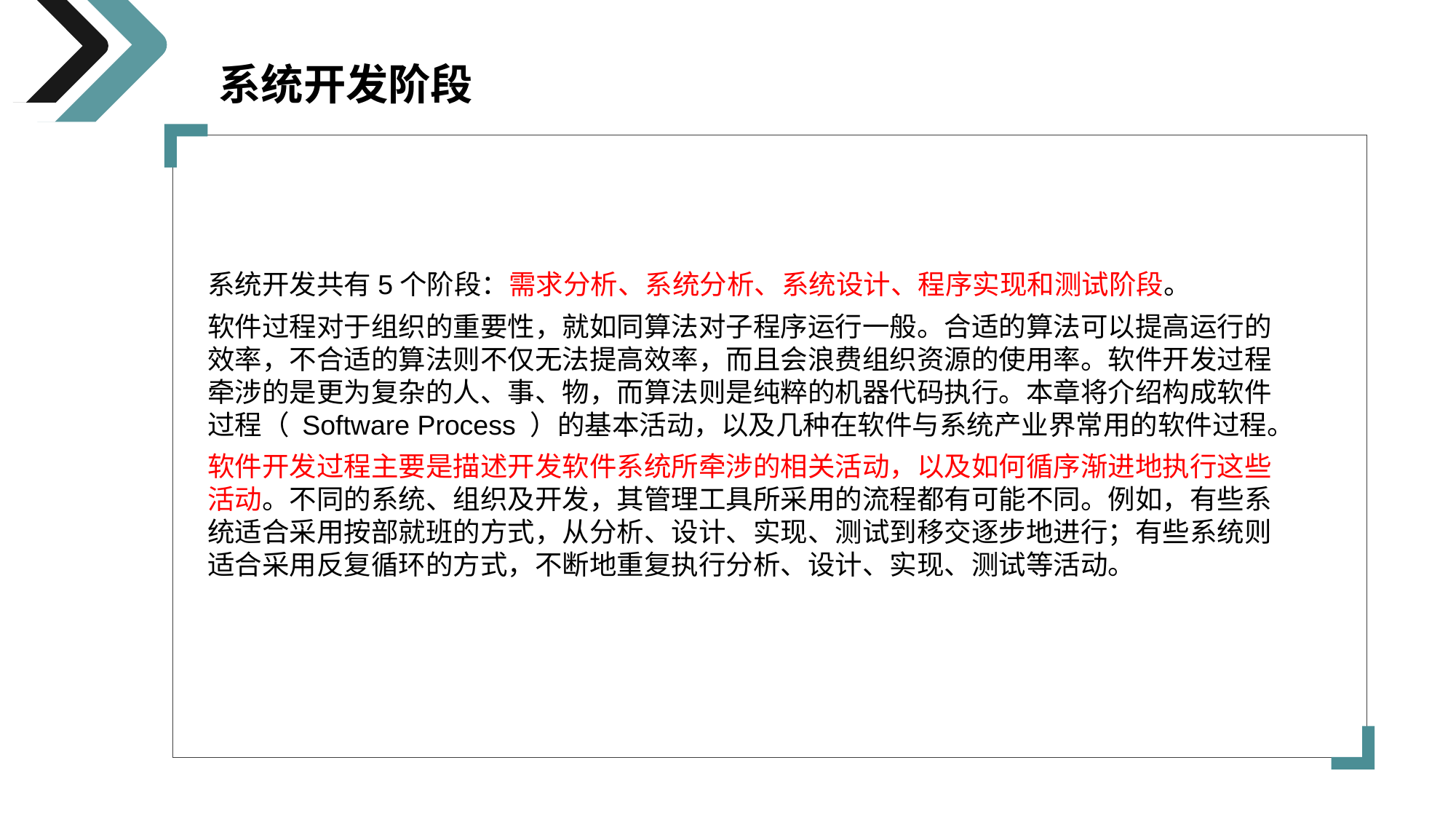

系统开发阶段

系统开发共有5个阶段：需求分析、系统分析、系统设计、程序实现和测试阶段。
软件过程对于组织的重要性，就如同算法对子程序运行一般。合适的算法可以提高运行的效率，不合适的算法则不仅无法提高效率，而且会浪费组织资源的使用率。软件开发过程牵涉的是更为复杂的人、事、物，而算法则是纯粹的机器代码执行。本章将介绍构成软件过程（ Software Process ）的基本活动，以及几种在软件与系统产业界常用的软件过程。
软件开发过程主要是描述开发软件系统所牵涉的相关活动，以及如何循序渐进地执行这些活动。不同的系统、组织及开发，其管理工具所采用的流程都有可能不同。例如，有些系统适合采用按部就班的方式，从分析、设计、实现、测试到移交逐步地进行；有些系统则适合采用反复循环的方式，不断地重复执行分析、设计、实现、测试等活动。